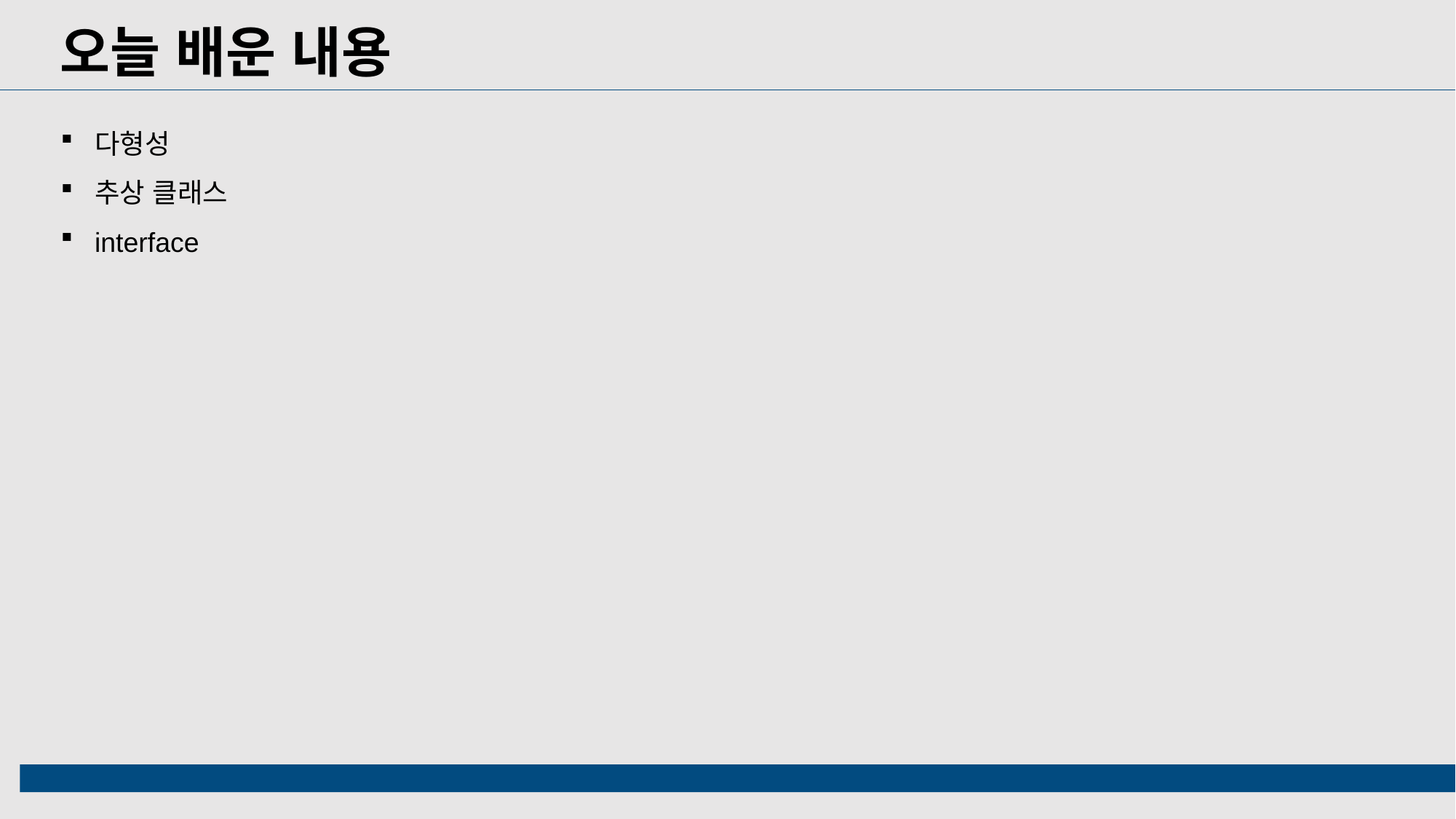

오늘 배운 내용
다형성
추상 클래스
interface